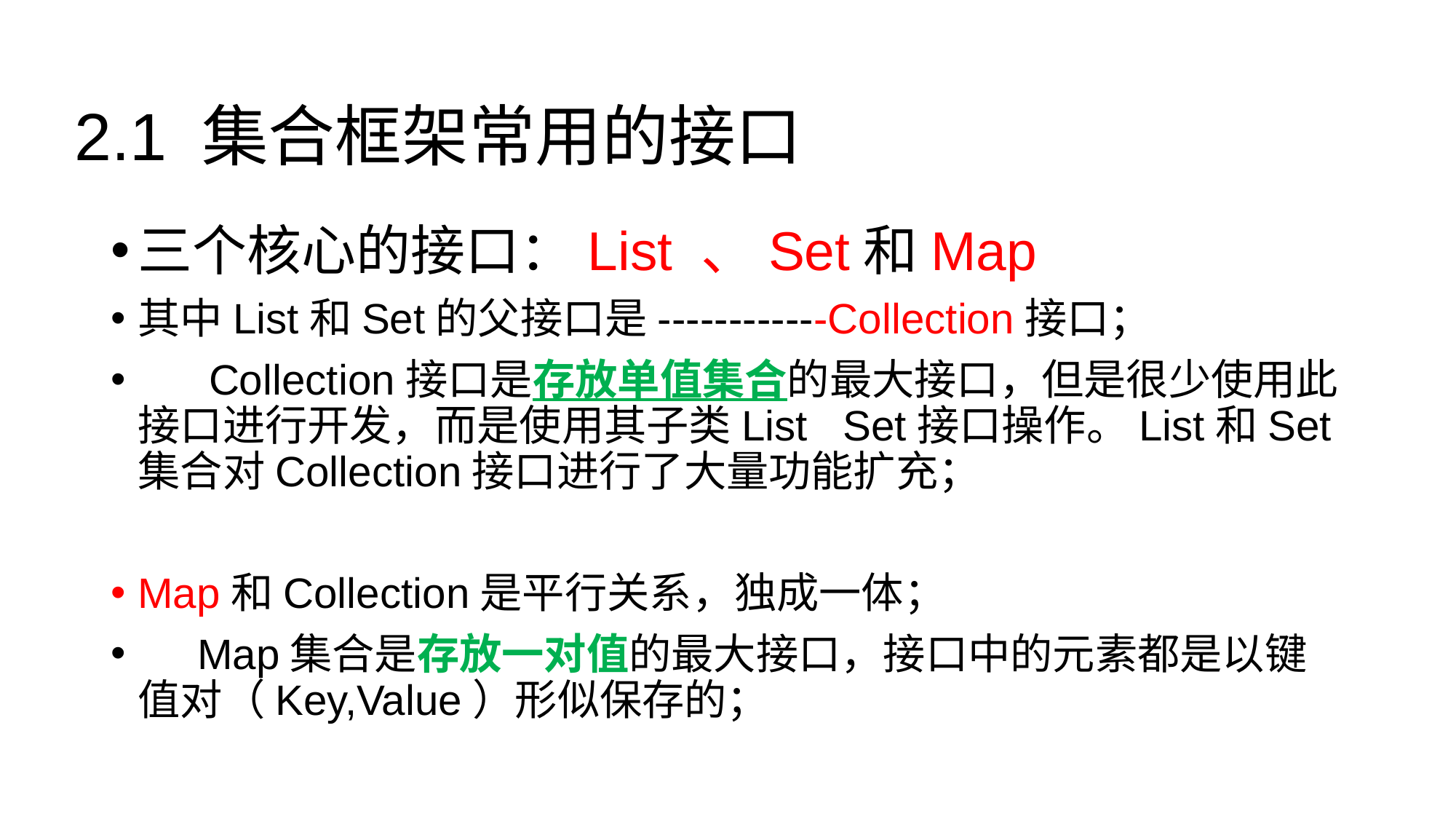

2.1 集合框架常用的接口
三个核心的接口：List 、Set和Map
其中List和Set的父接口是------------Collection接口；
      Collection接口是存放单值集合的最大接口，但是很少使用此接口进行开发，而是使用其子类List   Set接口操作。List和Set集合对Collection接口进行了大量功能扩充；

Map和Collection是平行关系，独成一体；
     Map集合是存放一对值的最大接口，接口中的元素都是以键值对（Key,Value）形似保存的；